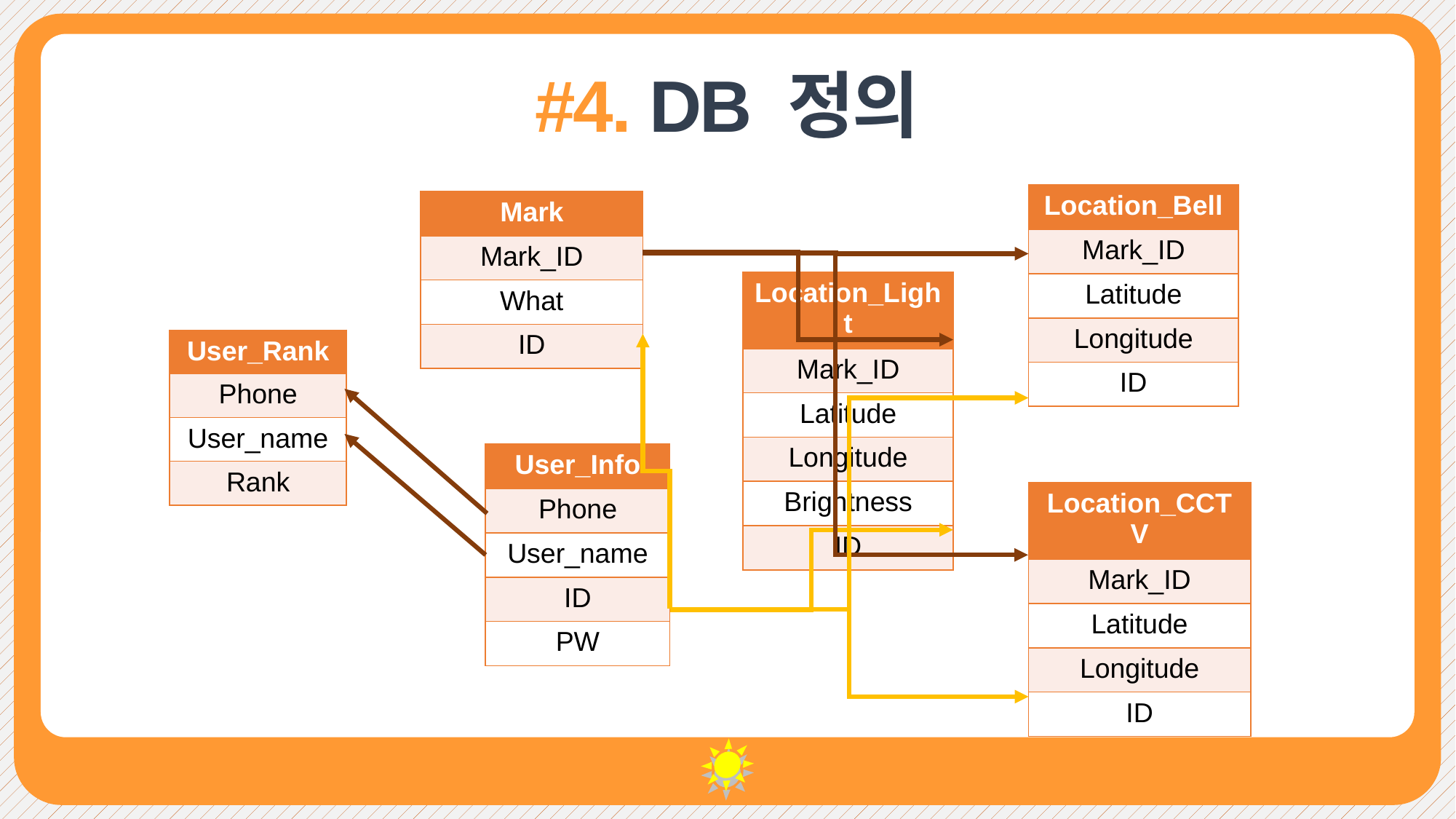

#4. DB 정의
| Location\_Bell |
| --- |
| Mark\_ID |
| Latitude |
| Longitude |
| ID |
| Mark |
| --- |
| Mark\_ID |
| What |
| ID |
| Location\_Light |
| --- |
| Mark\_ID |
| Latitude |
| Longitude |
| Brightness |
| ID |
| User\_Rank |
| --- |
| Phone |
| User\_name |
| Rank |
| User\_Info |
| --- |
| Phone |
| User\_name |
| ID |
| PW |
| Location\_CCTV |
| --- |
| Mark\_ID |
| Latitude |
| Longitude |
| ID |